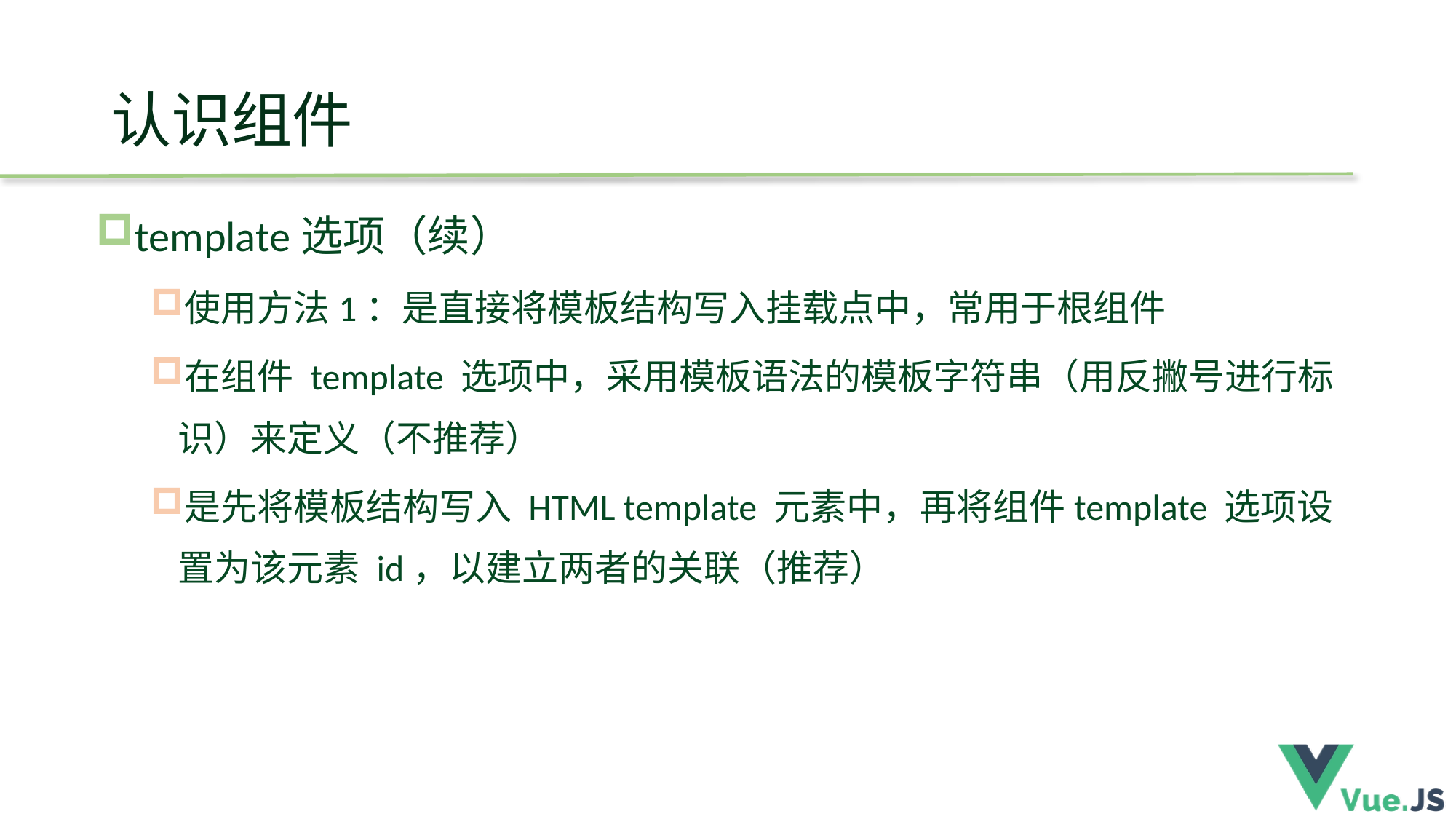

# 认识组件
template选项（续）
使用方法1：是直接将模板结构写入挂载点中，常用于根组件
在组件 template 选项中，采用模板语法的模板字符串（用反撇号进行标识）来定义（不推荐）
是先将模板结构写入 HTML template 元素中，再将组件template 选项设置为该元素 id，以建立两者的关联（推荐）